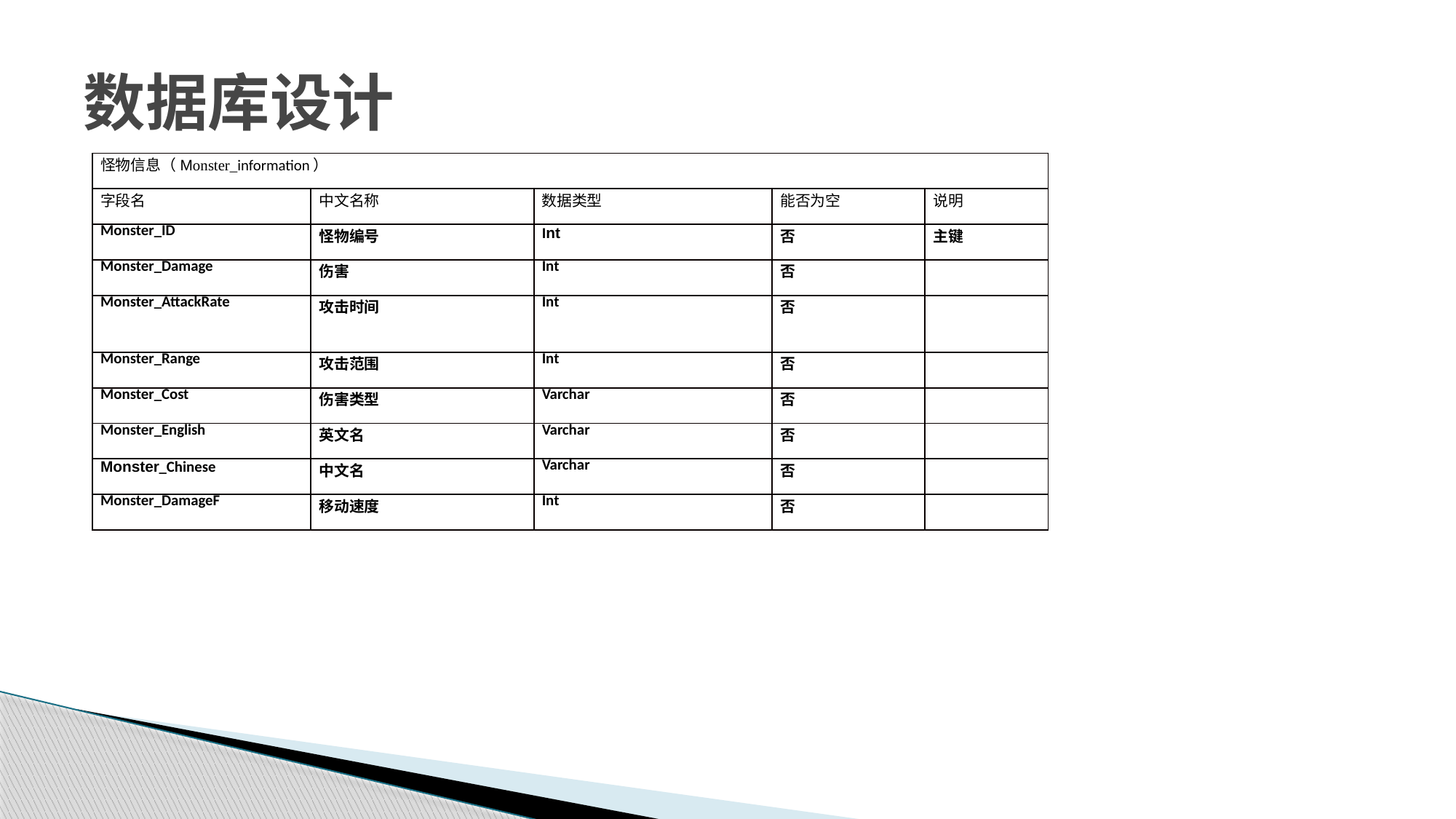

# 数据库设计
| 怪物信息（Monster\_information） |  |  |  |  |
| --- | --- | --- | --- | --- |
| 字段名 | 中文名称 | 数据类型 | 能否为空 | 说明 |
| Monster\_ID | 怪物编号 | Int | 否 | 主键 |
| Monster\_Damage | 伤害 | Int | 否 |  |
| Monster\_AttackRate | 攻击时间 | Int | 否 |  |
| Monster\_Range | 攻击范围 | Int | 否 |  |
| Monster\_Cost | 伤害类型 | Varchar | 否 |  |
| Monster\_English | 英文名 | Varchar | 否 |  |
| Monster\_Chinese | 中文名 | Varchar | 否 |  |
| Monster\_DamageF | 移动速度 | Int | 否 |  |